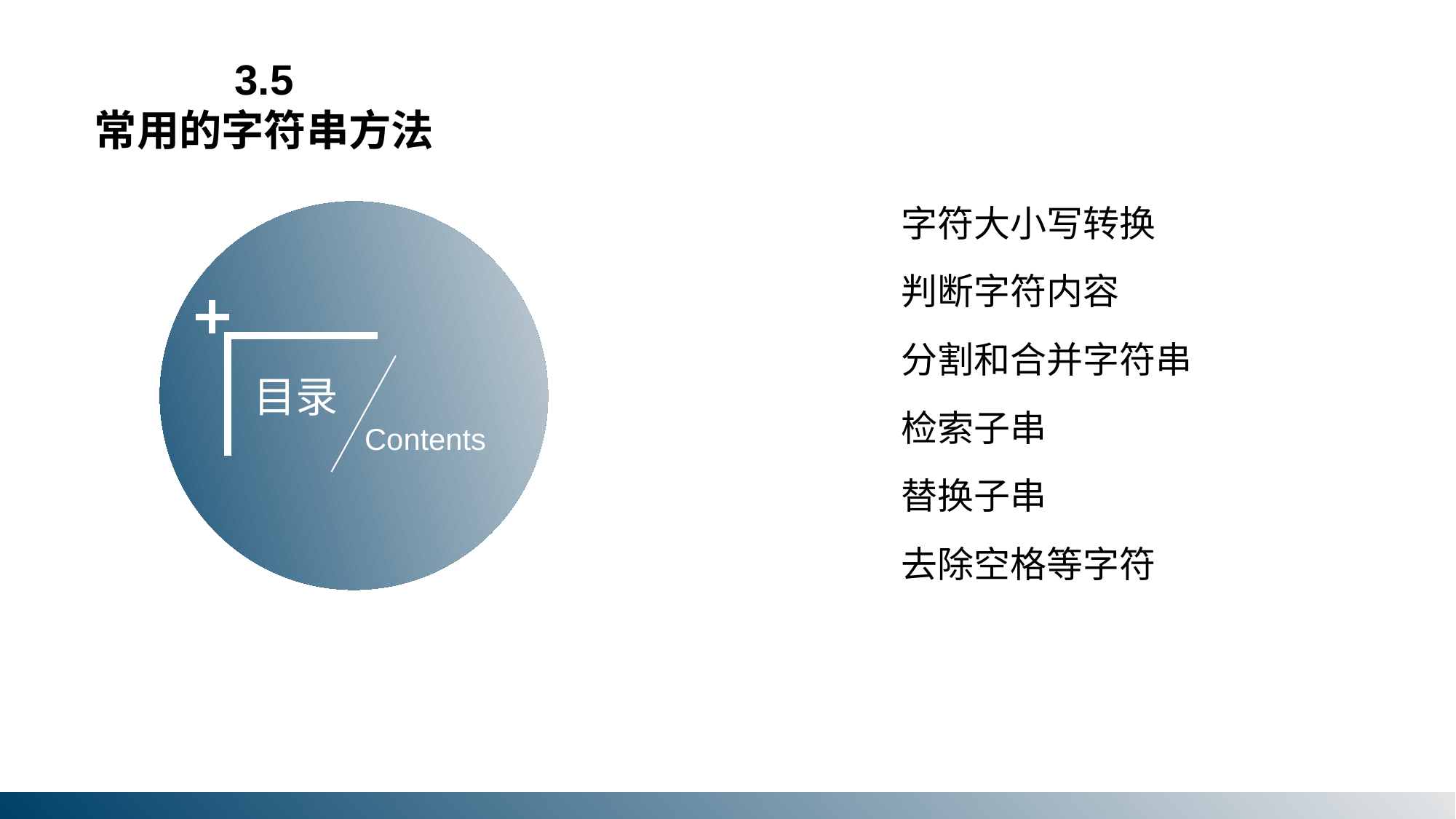

3.5
常用的字符串方法
字符大小写转换
判断字符内容
分割和合并字符串
检索子串
替换子串
去除空格等字符